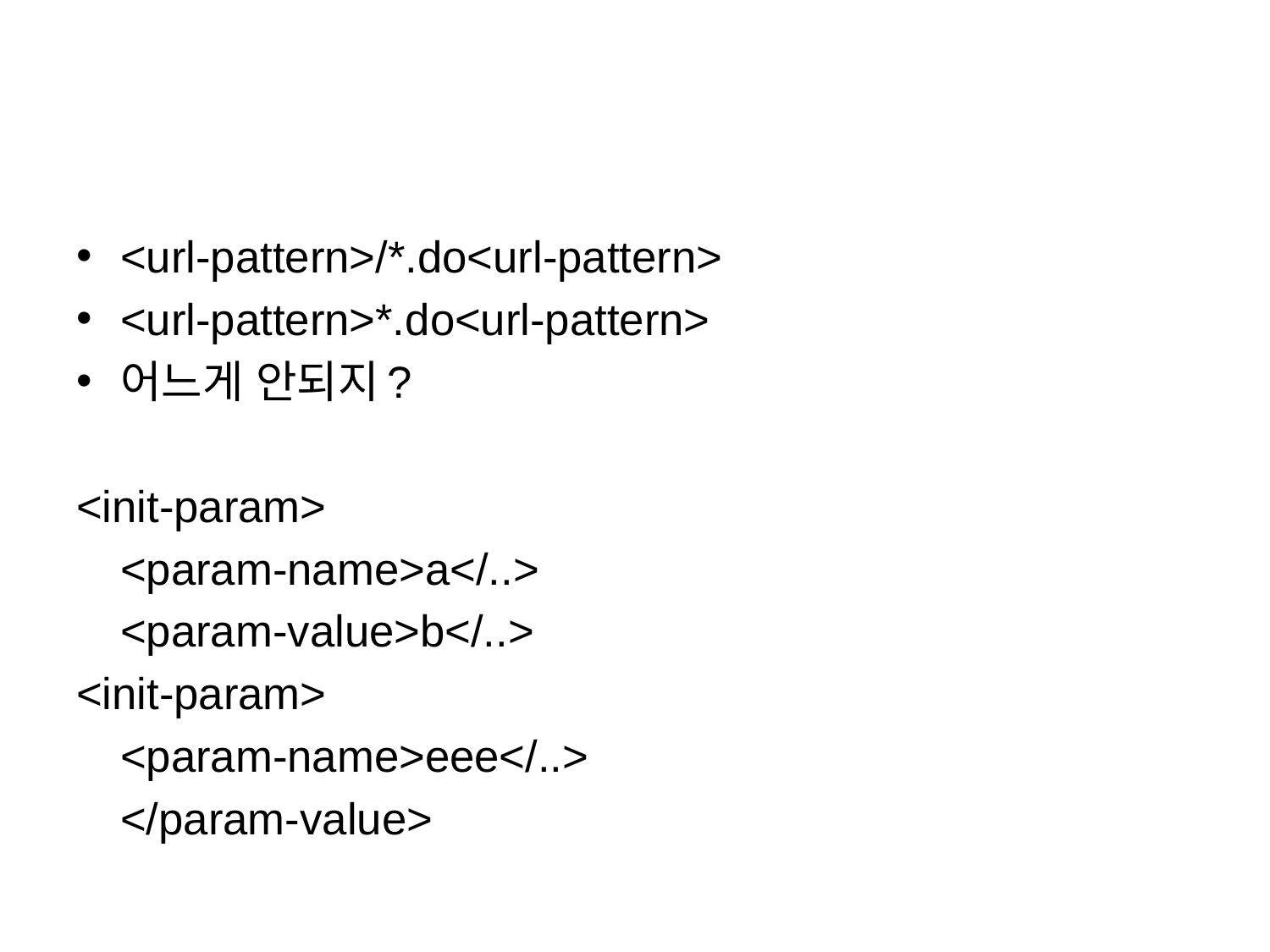

#
<url-pattern>/*.do<url-pattern>
<url-pattern>*.do<url-pattern>
어느게 안되지?

<init-param>
	<param-name>a</..>
	<param-value>b</..>
<init-param>
	<param-name>eee</..>
	</param-value>